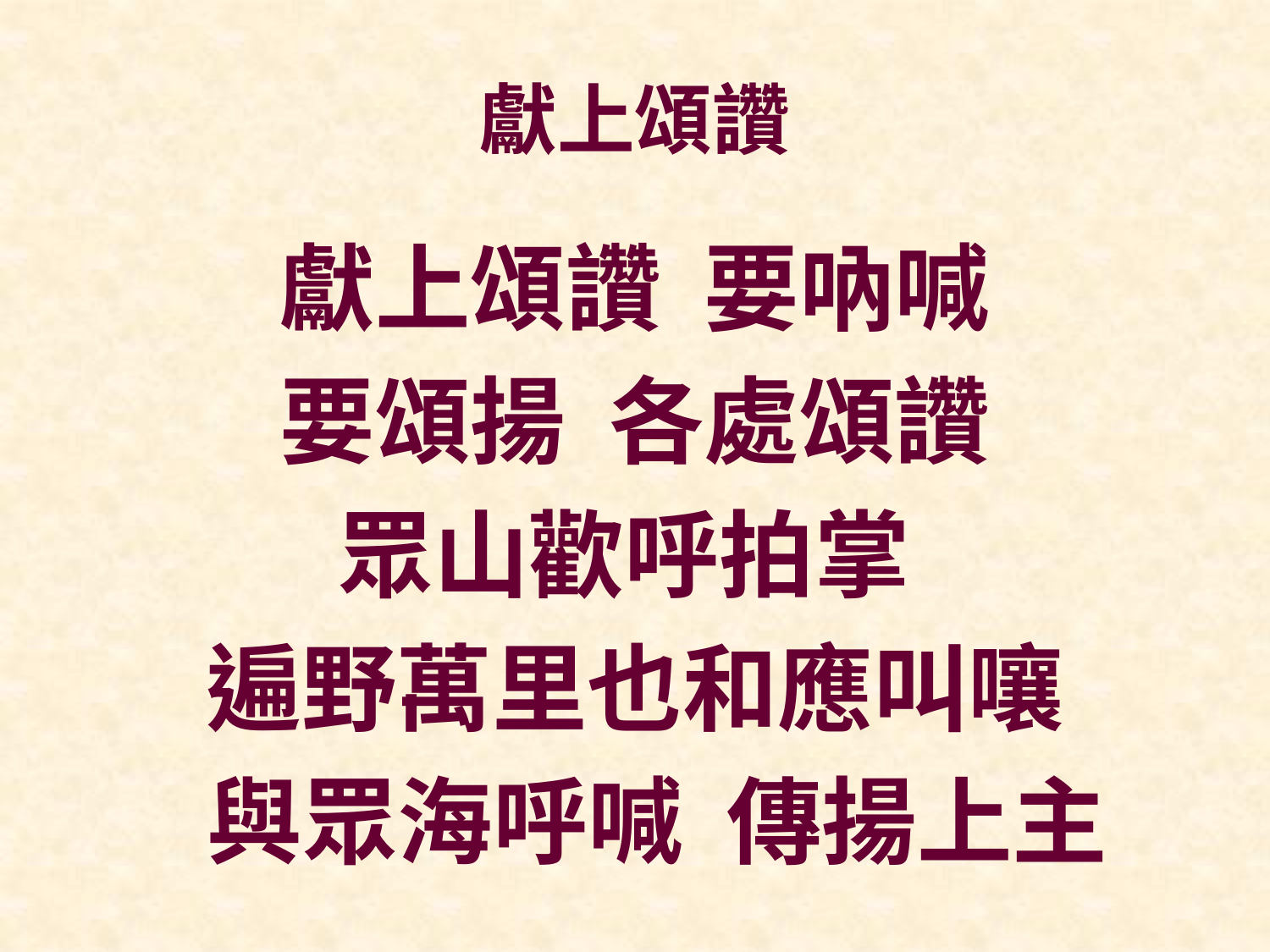

# 獻上頌讚
獻上頌讚  要吶喊
要頌揚  各處頌讚
眾山歡呼拍掌
遍野萬里也和應叫嚷
 與眾海呼喊  傳揚上主